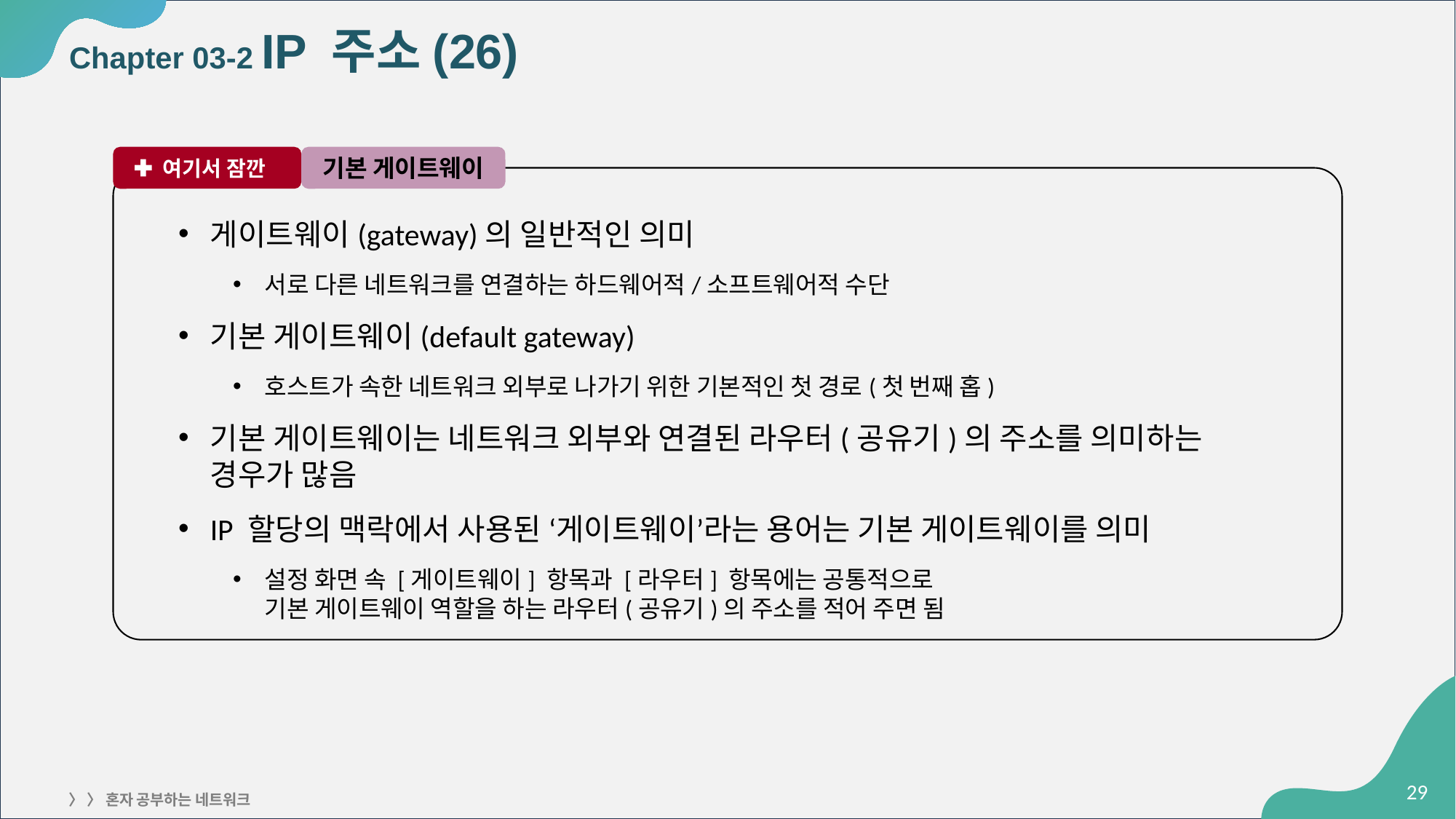

# Chapter 03-2 IP 주소(26)
     여기서 잠깐
기본 게이트웨이

게이트웨이(gateway)의 일반적인 의미
서로 다른 네트워크를 연결하는 하드웨어적/소프트웨어적 수단
기본 게이트웨이(default gateway)
호스트가 속한 네트워크 외부로 나가기 위한 기본적인 첫 경로(첫 번째 홉)
기본 게이트웨이는 네트워크 외부와 연결된 라우터(공유기)의 주소를 의미하는
경우가 많음
IP 할당의 맥락에서 사용된 ‘게이트웨이’라는 용어는 기본 게이트웨이를 의미
설정 화면 속 [게이트웨이] 항목과 [라우터] 항목에는 공통적으로
기본 게이트웨이 역할을 하는 라우터(공유기)의 주소를 적어 주면 됨
29
〉 〉 혼자 공부하는 네트워크